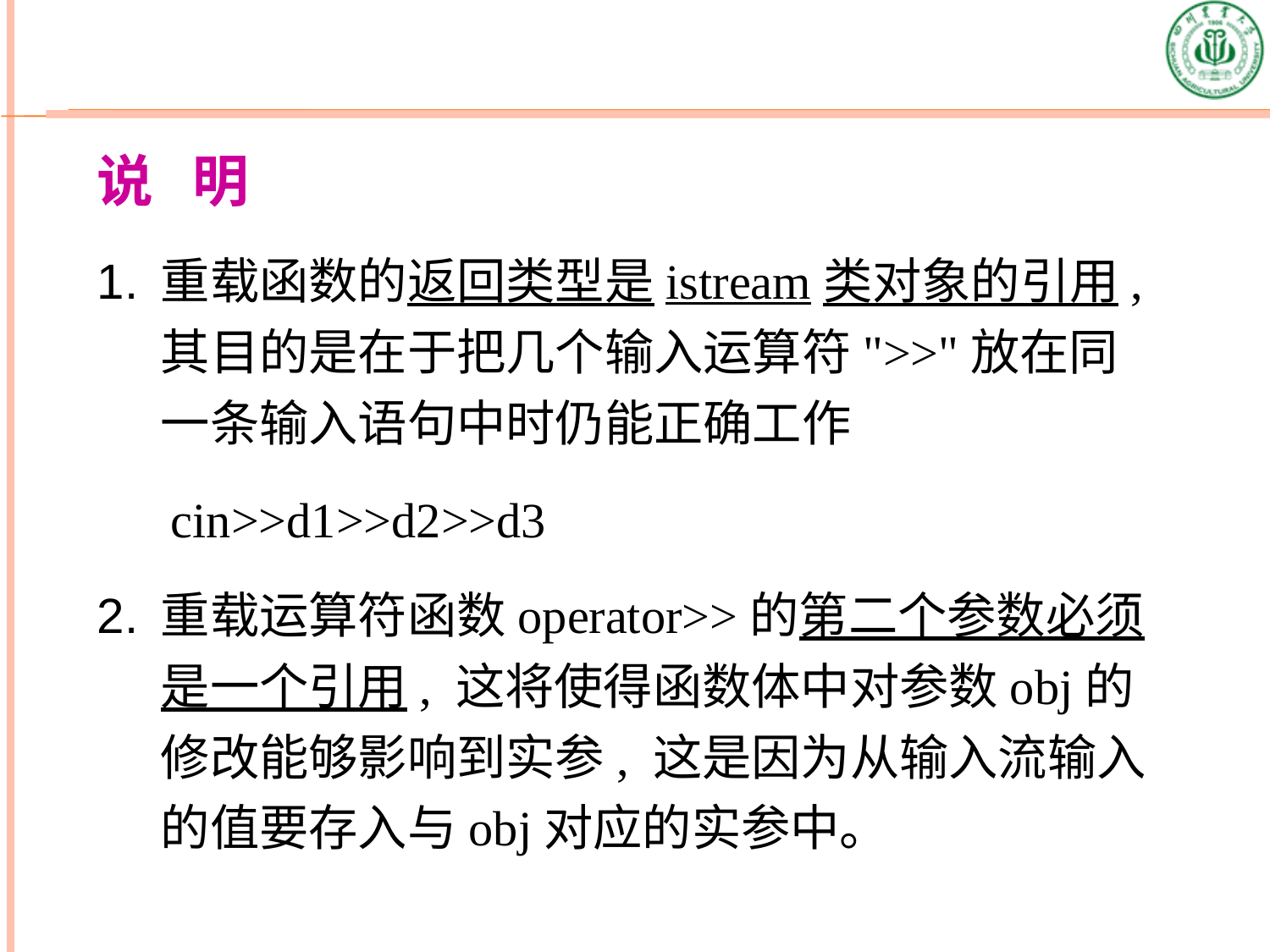

说   明
重载函数的返回类型是istream类对象的引用, 其目的是在于把几个输入运算符">>"放在同一条输入语句中时仍能正确工作
      cin>>d1>>d2>>d3
重载运算符函数operator>>的第二个参数必须是一个引用, 这将使得函数体中对参数obj的修改能够影响到实参, 这是因为从输入流输入的值要存入与obj对应的实参中。